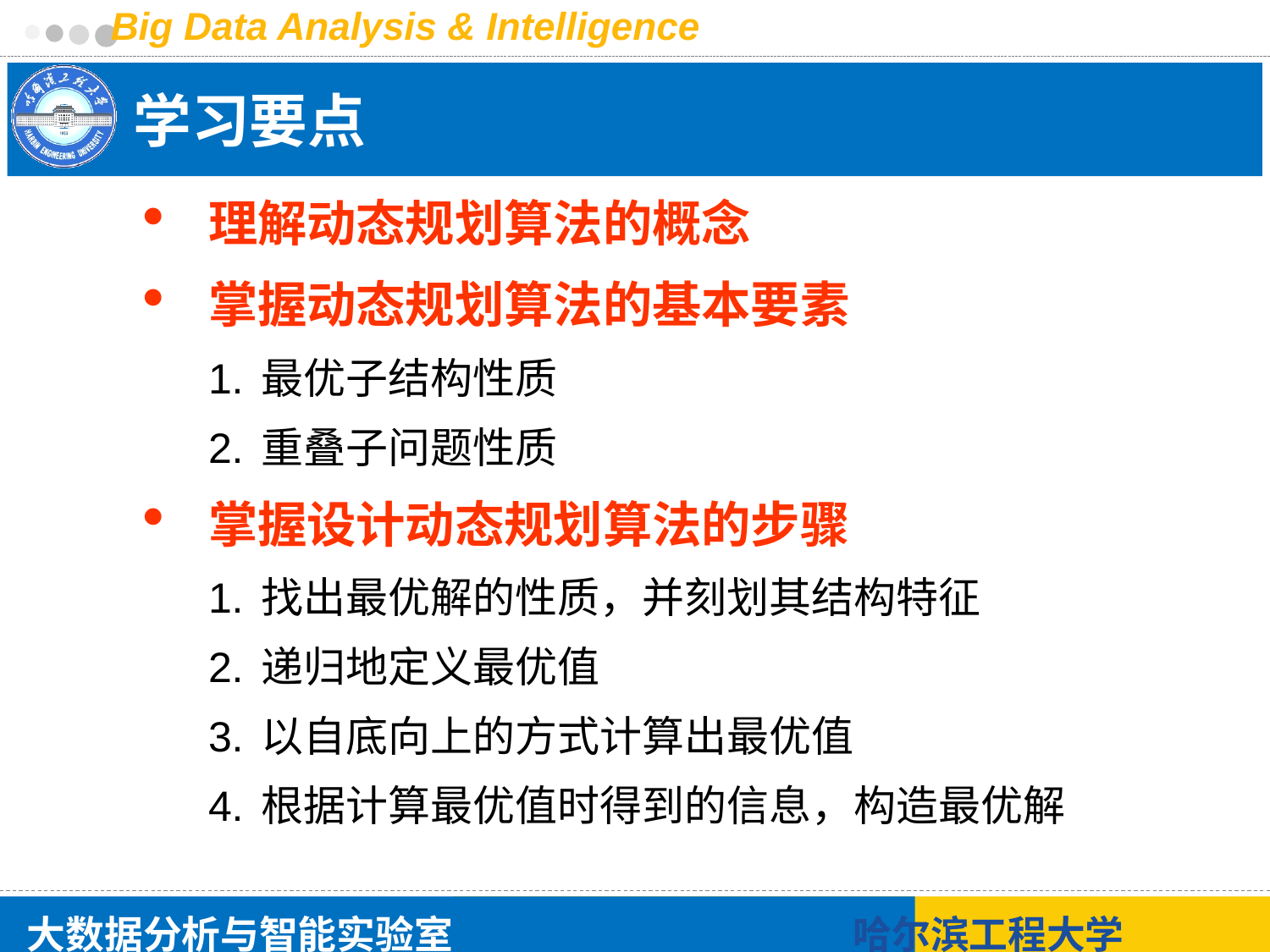

# 学习要点
理解动态规划算法的概念
掌握动态规划算法的基本要素
最优子结构性质
重叠子问题性质
掌握设计动态规划算法的步骤
找出最优解的性质，并刻划其结构特征
递归地定义最优值
以自底向上的方式计算出最优值
根据计算最优值时得到的信息，构造最优解